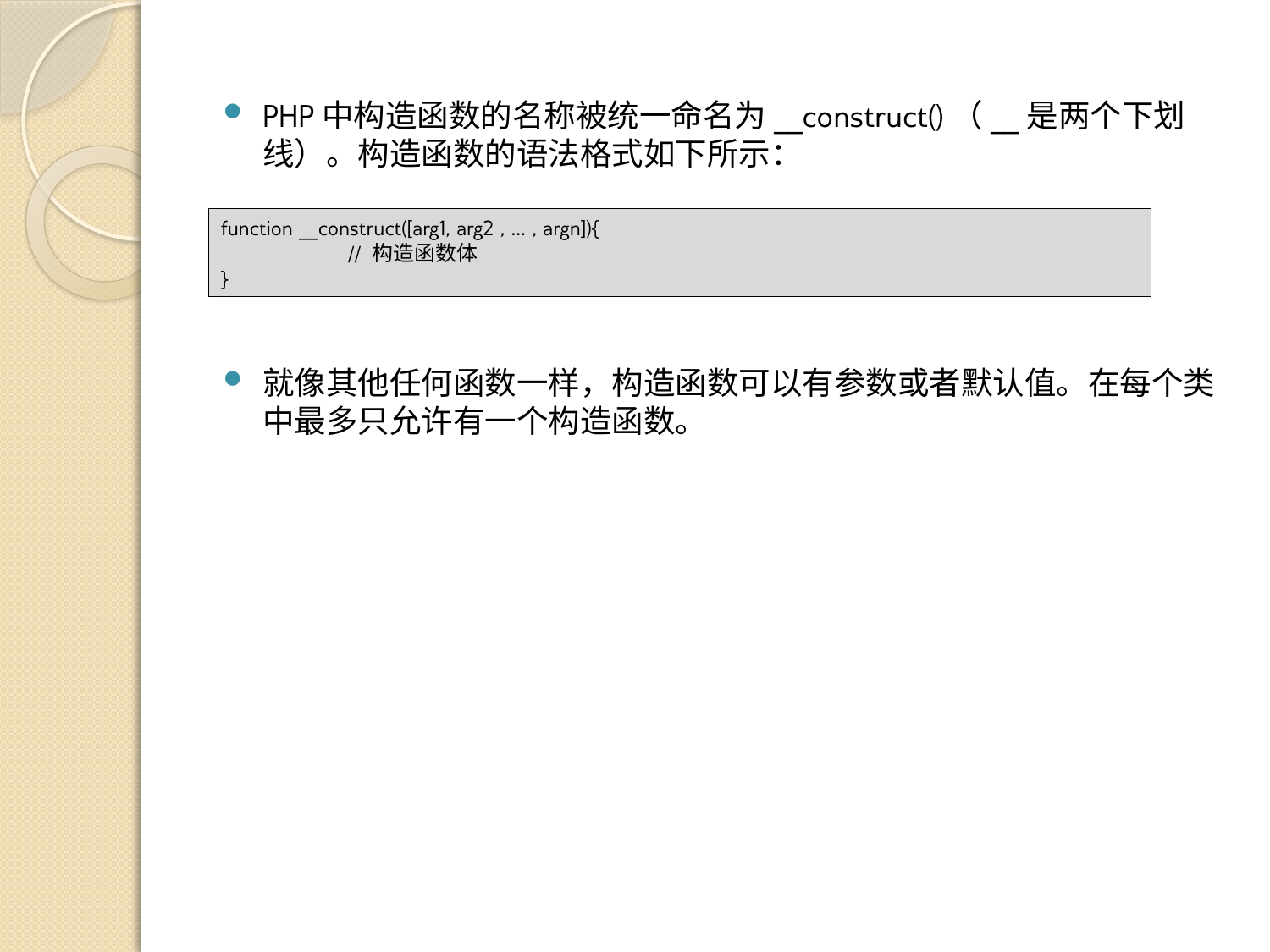

PHP中构造函数的名称被统一命名为__construct()（__是两个下划线）。构造函数的语法格式如下所示：
function __construct([arg1, arg2 , ... , argn]){
	// 构造函数体
}
就像其他任何函数一样，构造函数可以有参数或者默认值。在每个类中最多只允许有一个构造函数。